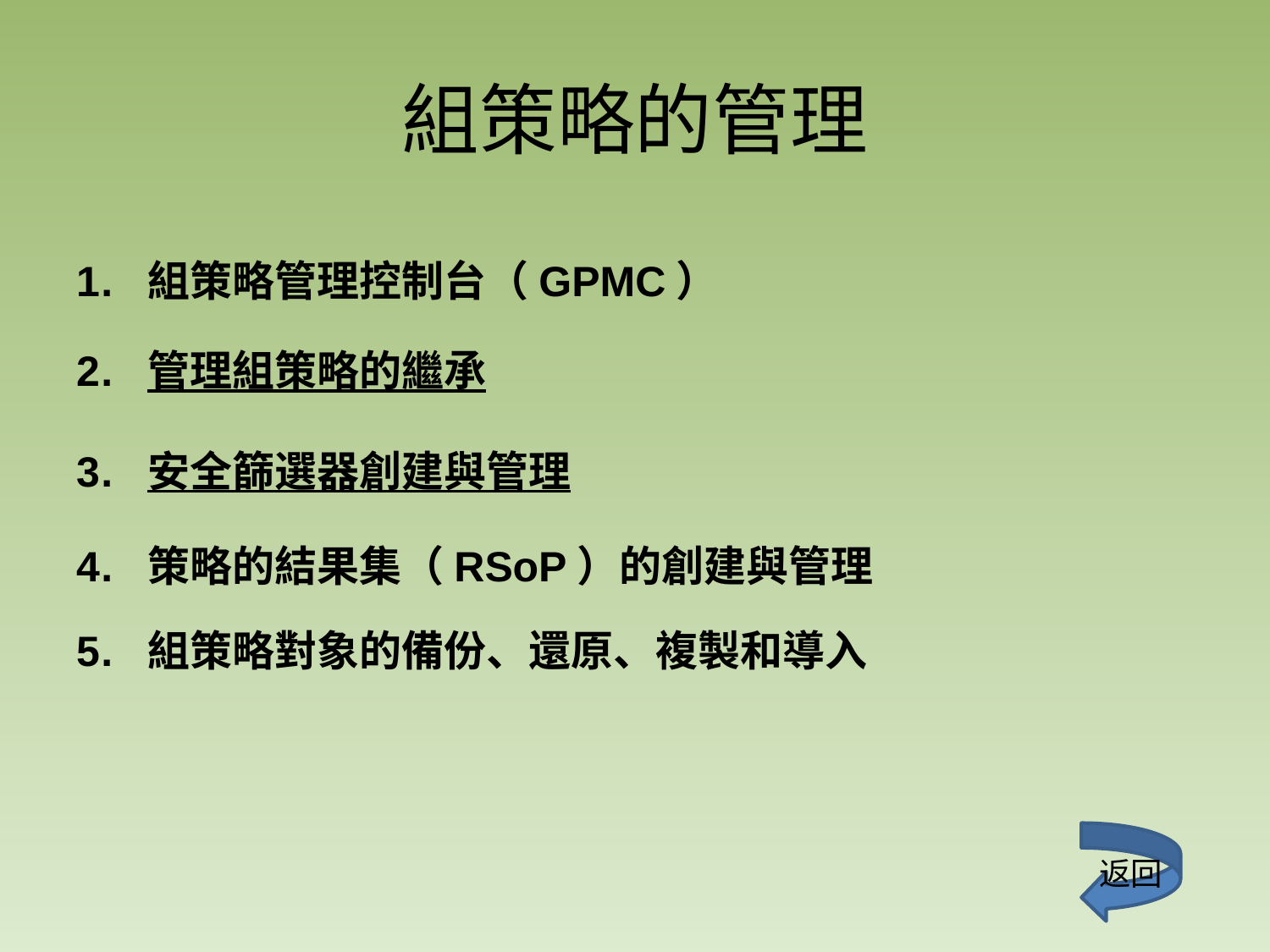

# 組策略的管理
組策略管理控制台（GPMC）
管理組策略的繼承
安全篩選器創建與管理
策略的結果集（RSoP）的創建與管理
組策略對象的備份、還原、複製和導入

返回